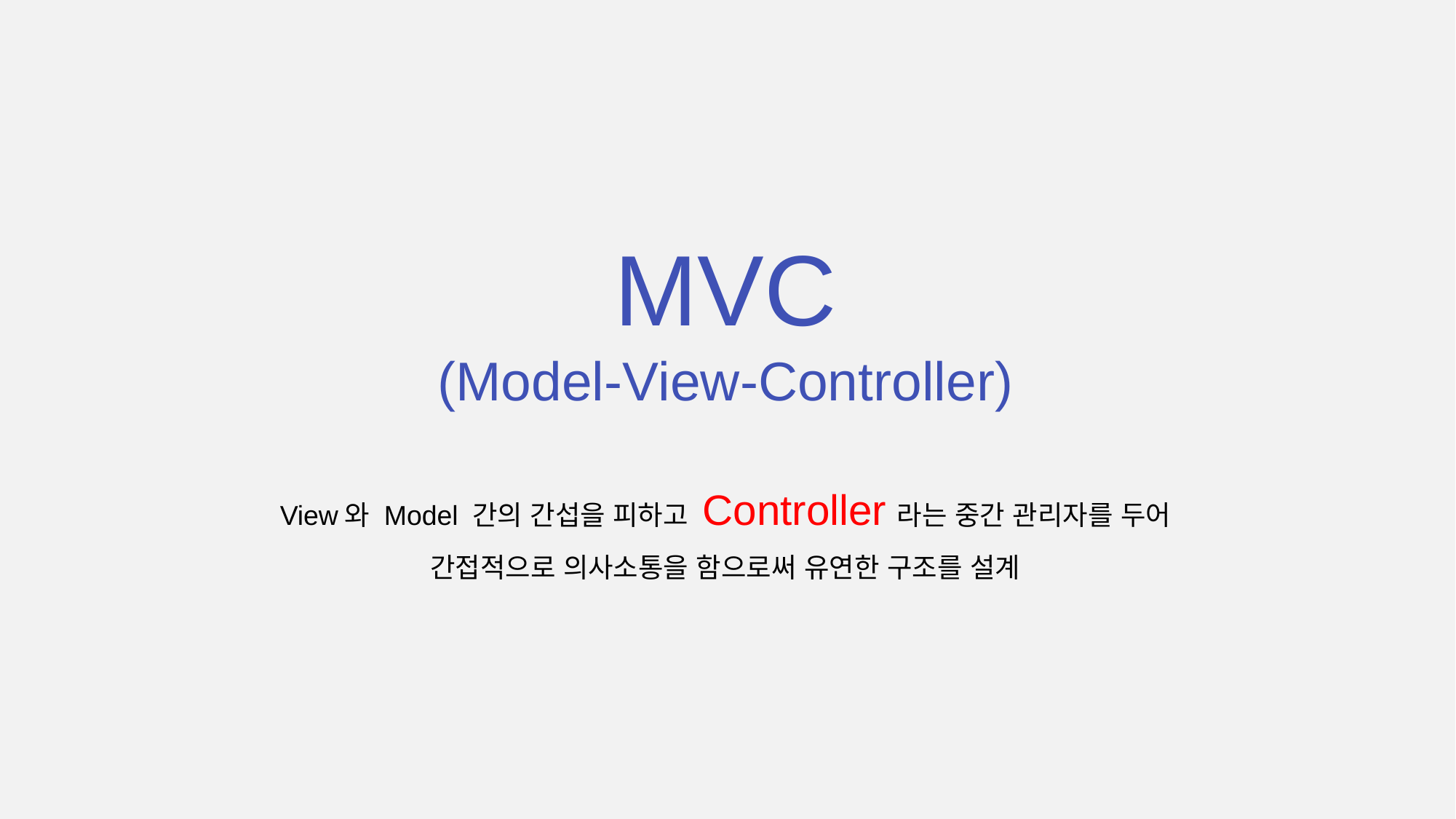

MVC
(Model-View-Controller)
View와 Model 간의 간섭을 피하고 Controller라는 중간 관리자를 두어
간접적으로 의사소통을 함으로써 유연한 구조를 설계